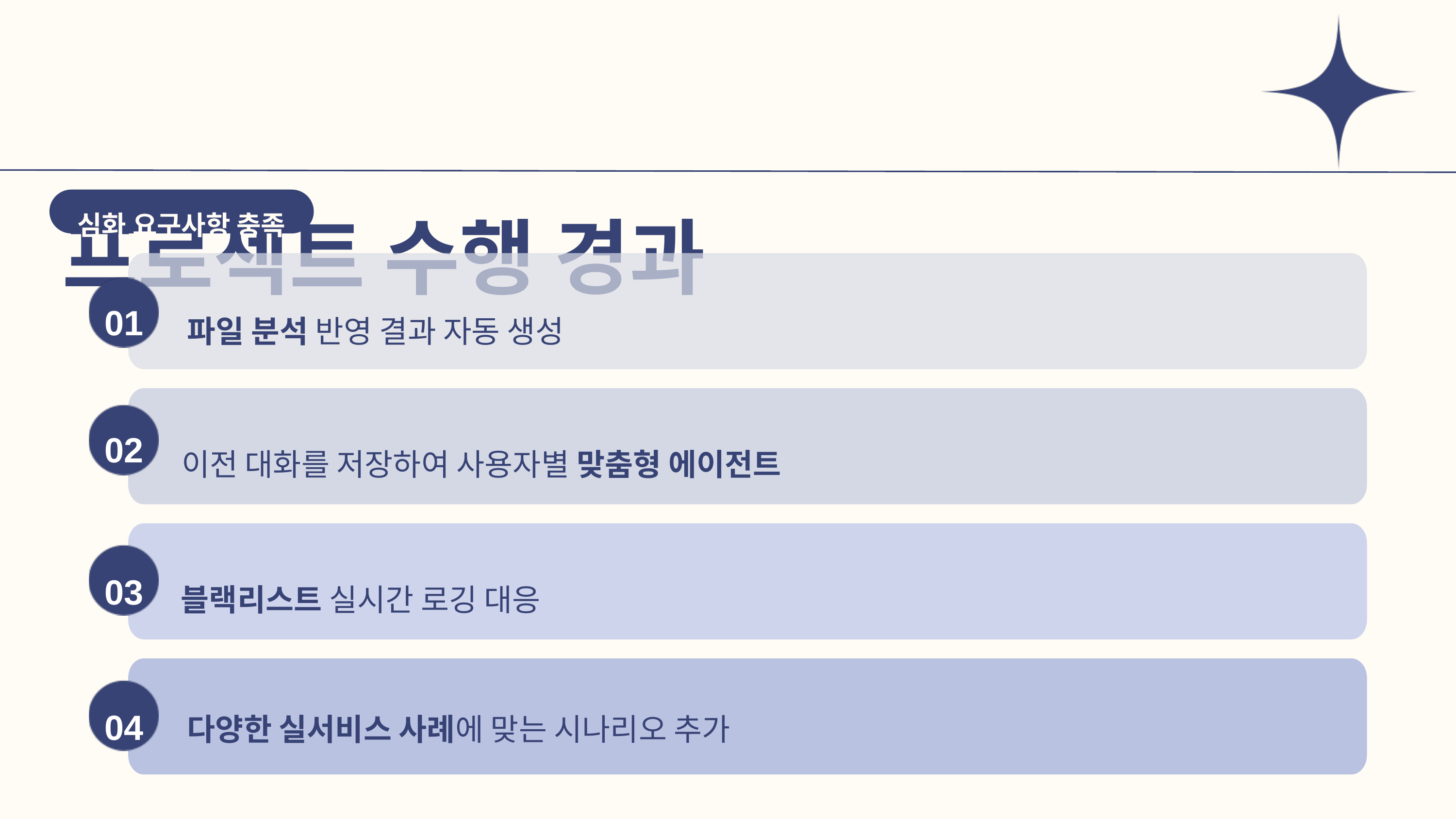

프로젝트 수행 경과

심화 요구사항 충족

01
파일 분석 반영 결과 자동 생성

02
이전 대화를 저장하여 사용자별 맞춤형 에이전트

03
블랙리스트 실시간 로깅 대응

04
다양한 실서비스 사례에 맞는 시나리오 추가